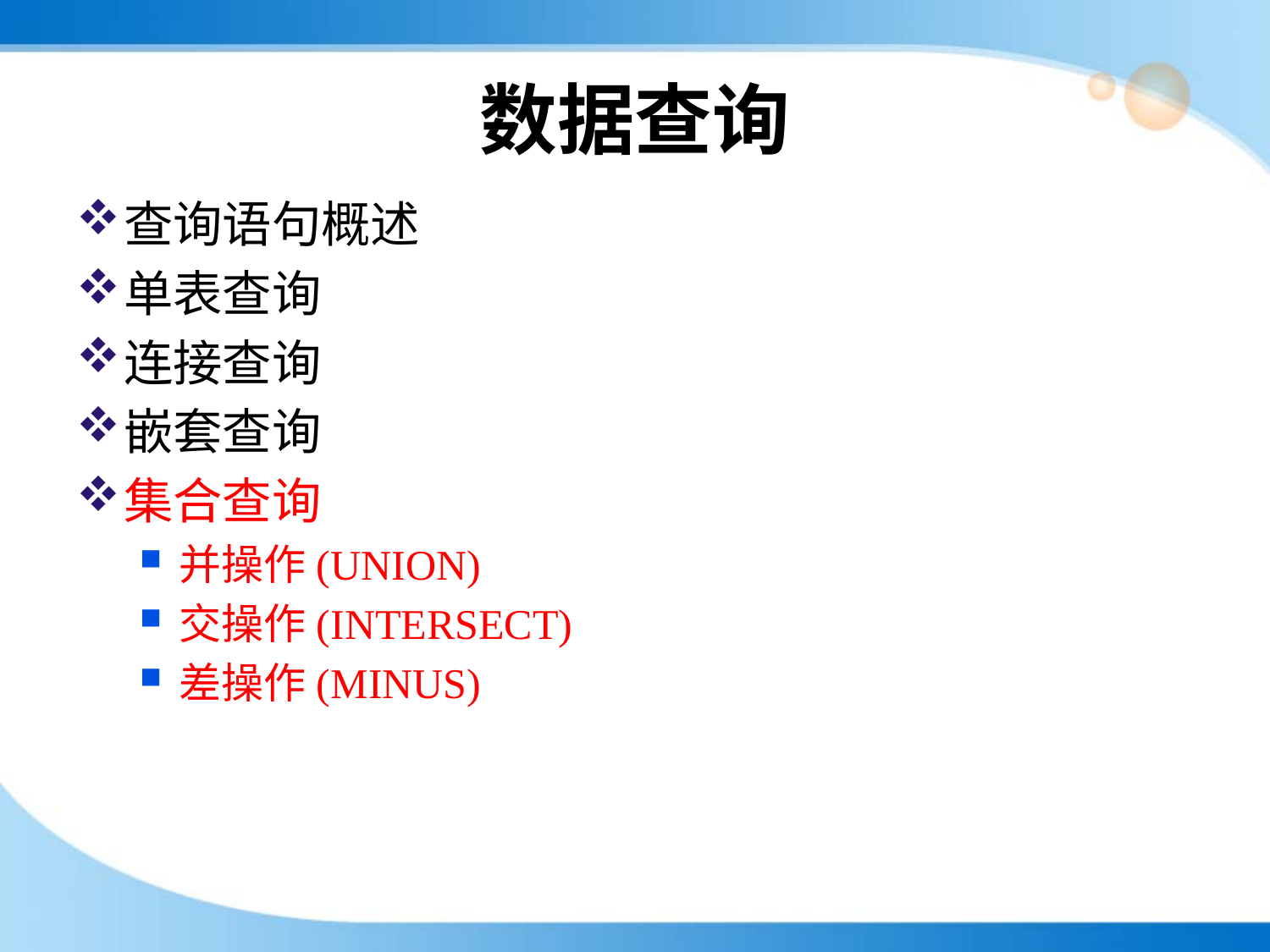

# 数据查询
查询语句概述
单表查询
连接查询
嵌套查询
集合查询
并操作(UNION)
交操作(INTERSECT)
差操作(MINUS)